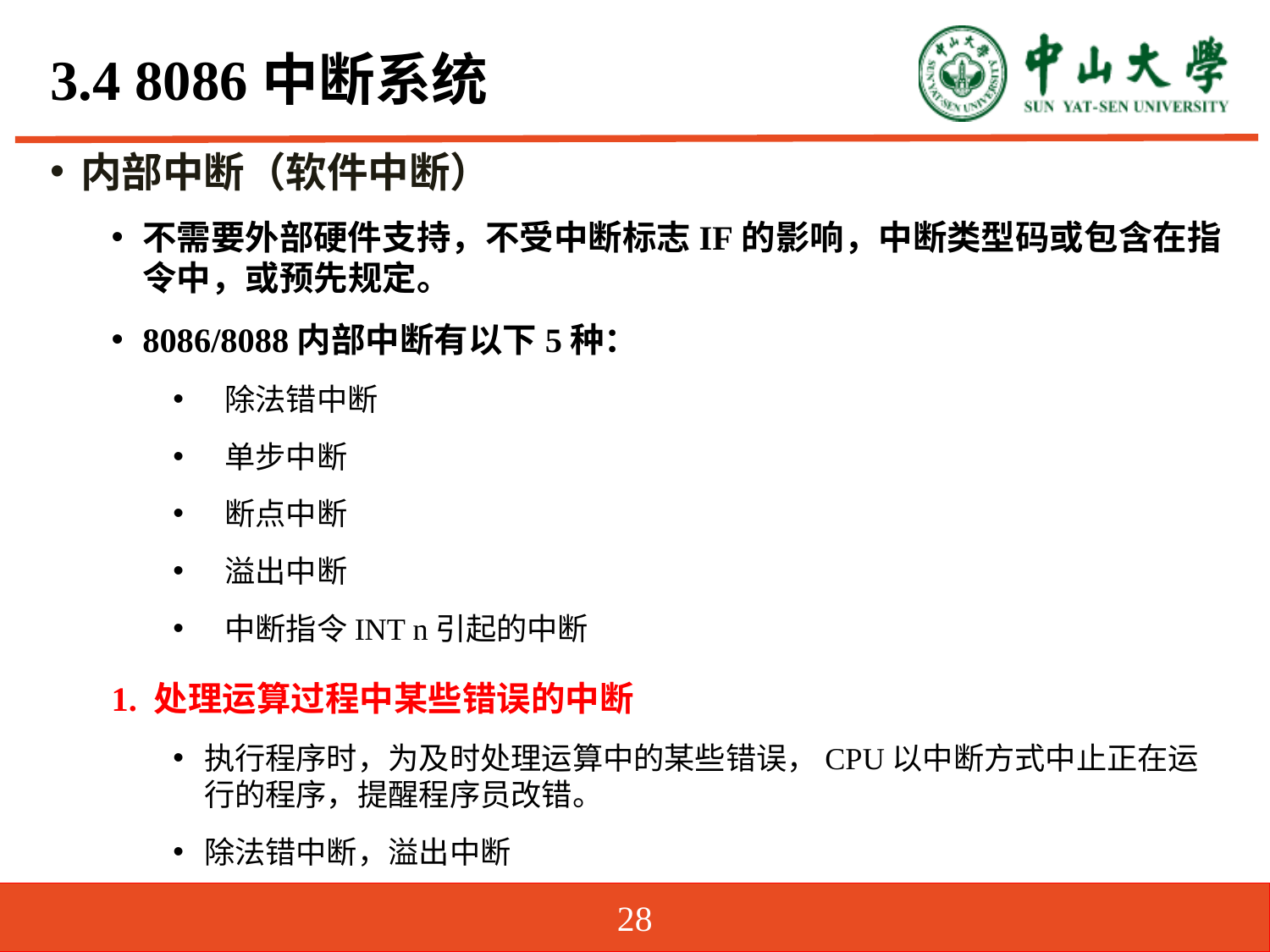

# 3.4 8086中断系统
内部中断（软件中断）
不需要外部硬件支持，不受中断标志IF的影响，中断类型码或包含在指令中，或预先规定。
8086/8088内部中断有以下5种：
  除法错中断
  单步中断
  断点中断
  溢出中断
  中断指令INT n引起的中断
1. 处理运算过程中某些错误的中断
执行程序时，为及时处理运算中的某些错误，CPU以中断方式中止正在运行的程序，提醒程序员改错。
除法错中断，溢出中断
28